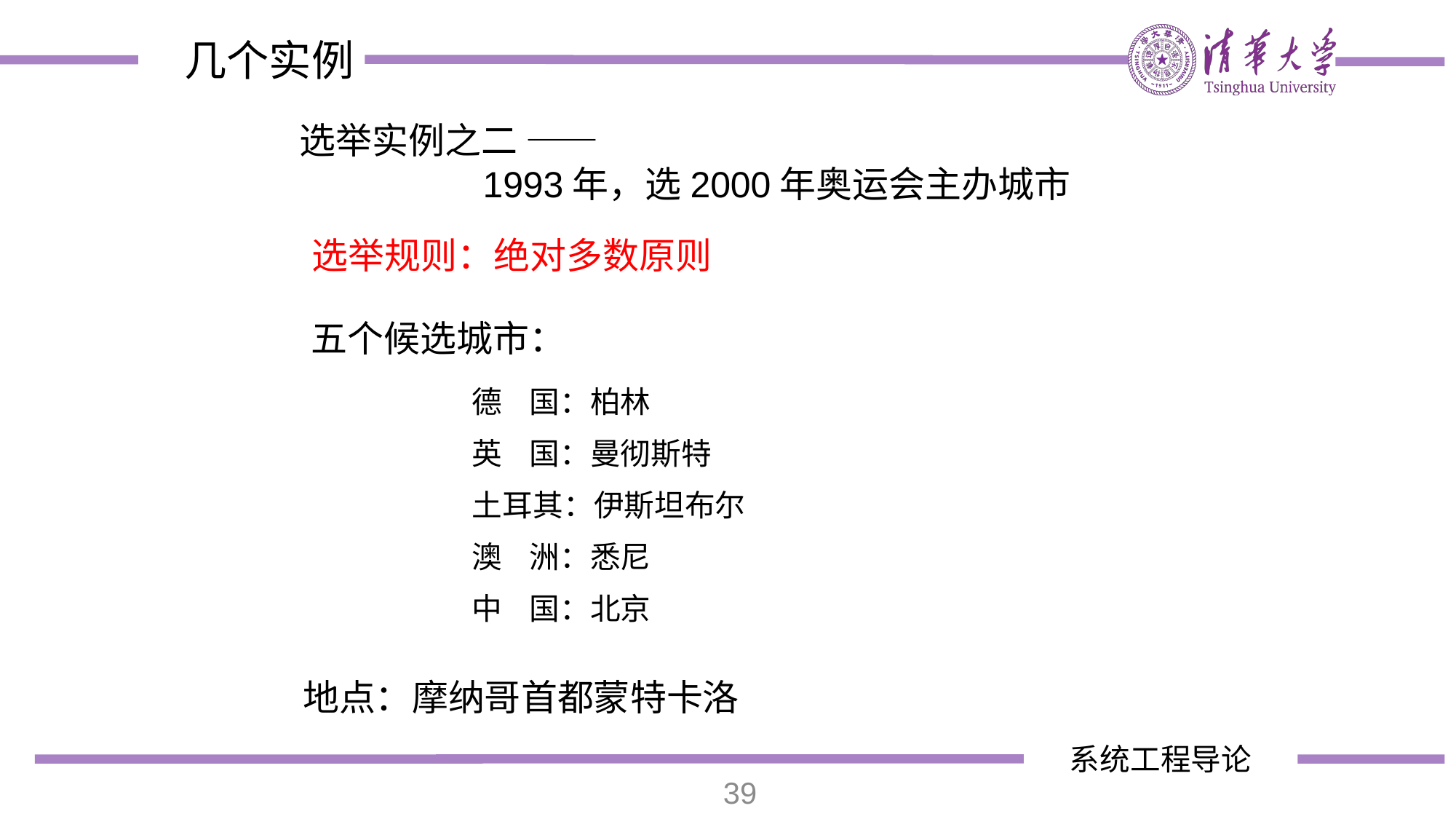

选举实例之二 ——
                  1993年，选2000年奥运会主办城市
选举规则：绝对多数原则
五个候选城市：
德    国：柏林
英    国：曼彻斯特
土耳其：伊斯坦布尔
澳    洲：悉尼
中    国：北京
地点：摩纳哥首都蒙特卡洛